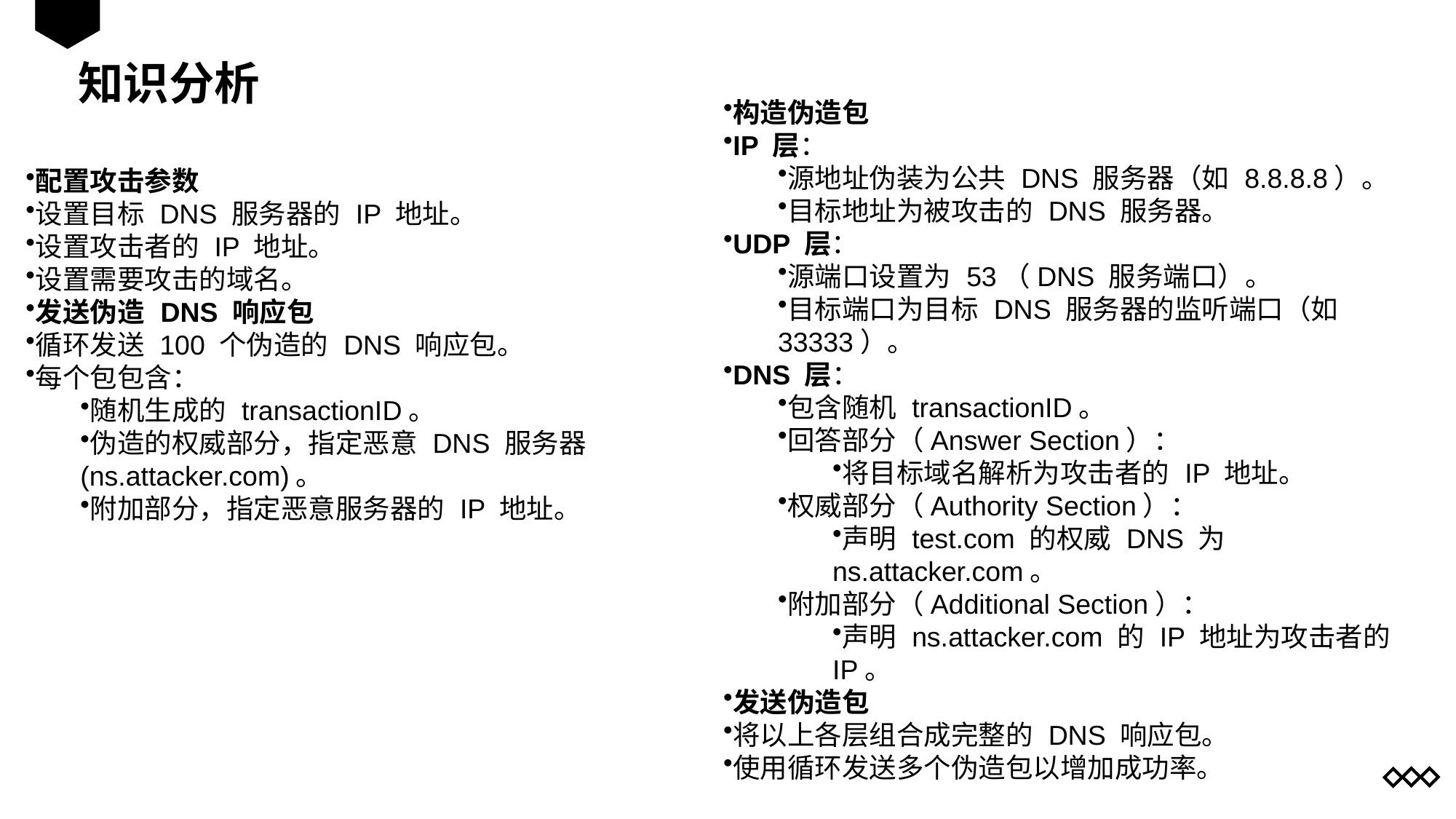

知识分析
构造伪造包
IP 层：
源地址伪装为公共 DNS 服务器（如 8.8.8.8）。
目标地址为被攻击的 DNS 服务器。
UDP 层：
源端口设置为 53（DNS 服务端口）。
目标端口为目标 DNS 服务器的监听端口（如 33333）。
DNS 层：
包含随机 transactionID。
回答部分（Answer Section）：
将目标域名解析为攻击者的 IP 地址。
权威部分（Authority Section）：
声明 test.com 的权威 DNS 为 ns.attacker.com。
附加部分（Additional Section）：
声明 ns.attacker.com 的 IP 地址为攻击者的 IP。
发送伪造包
将以上各层组合成完整的 DNS 响应包。
使用循环发送多个伪造包以增加成功率。
配置攻击参数
设置目标 DNS 服务器的 IP 地址。
设置攻击者的 IP 地址。
设置需要攻击的域名。
发送伪造 DNS 响应包
循环发送 100 个伪造的 DNS 响应包。
每个包包含：
随机生成的 transactionID。
伪造的权威部分，指定恶意 DNS 服务器 (ns.attacker.com)。
附加部分，指定恶意服务器的 IP 地址。